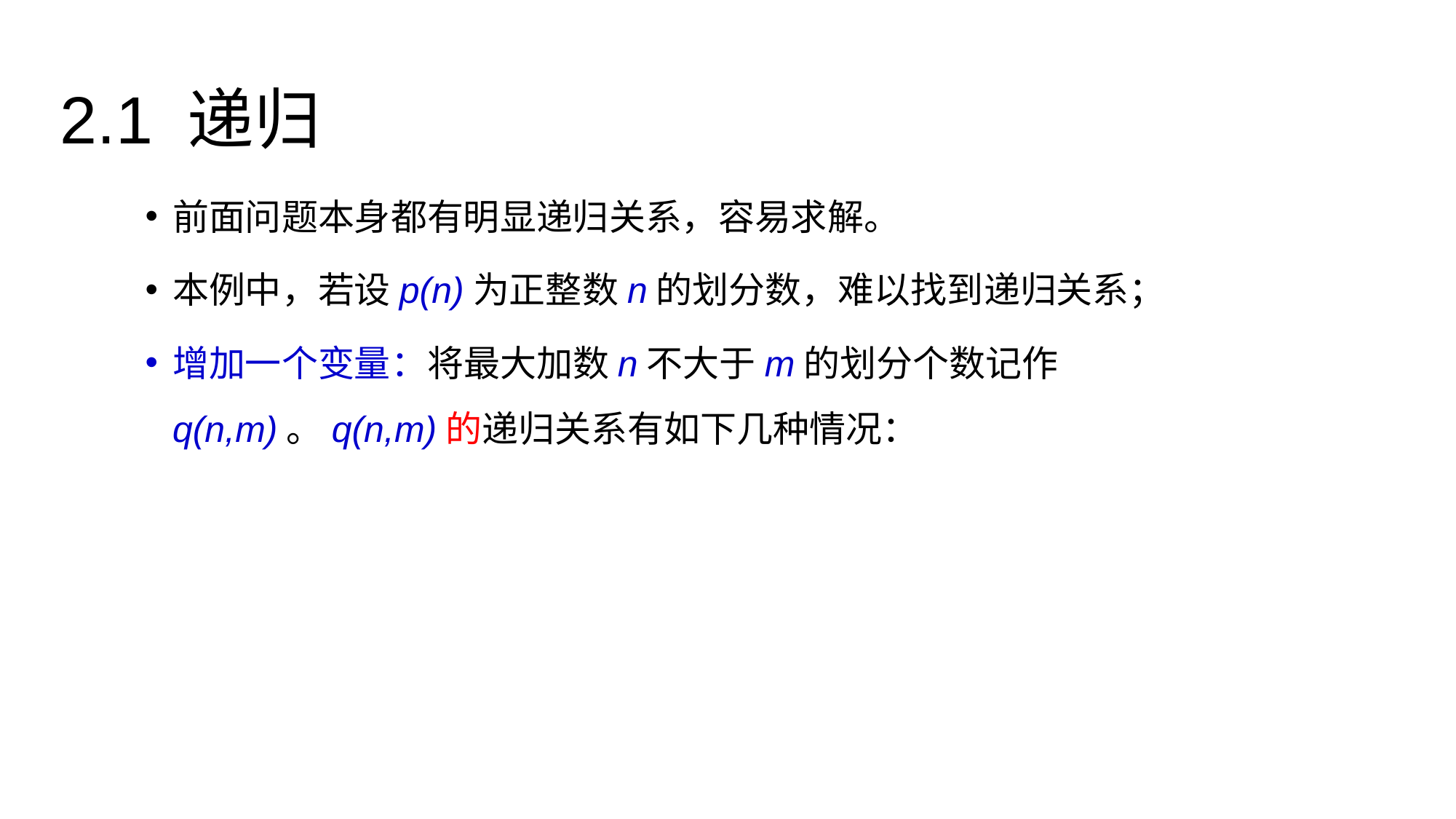

# 2.1 递归
前面问题本身都有明显递归关系，容易求解。
本例中，若设p(n)为正整数n的划分数，难以找到递归关系；
增加一个变量：将最大加数n不大于m的划分个数记作q(n,m)。q(n,m)的递归关系有如下几种情况：